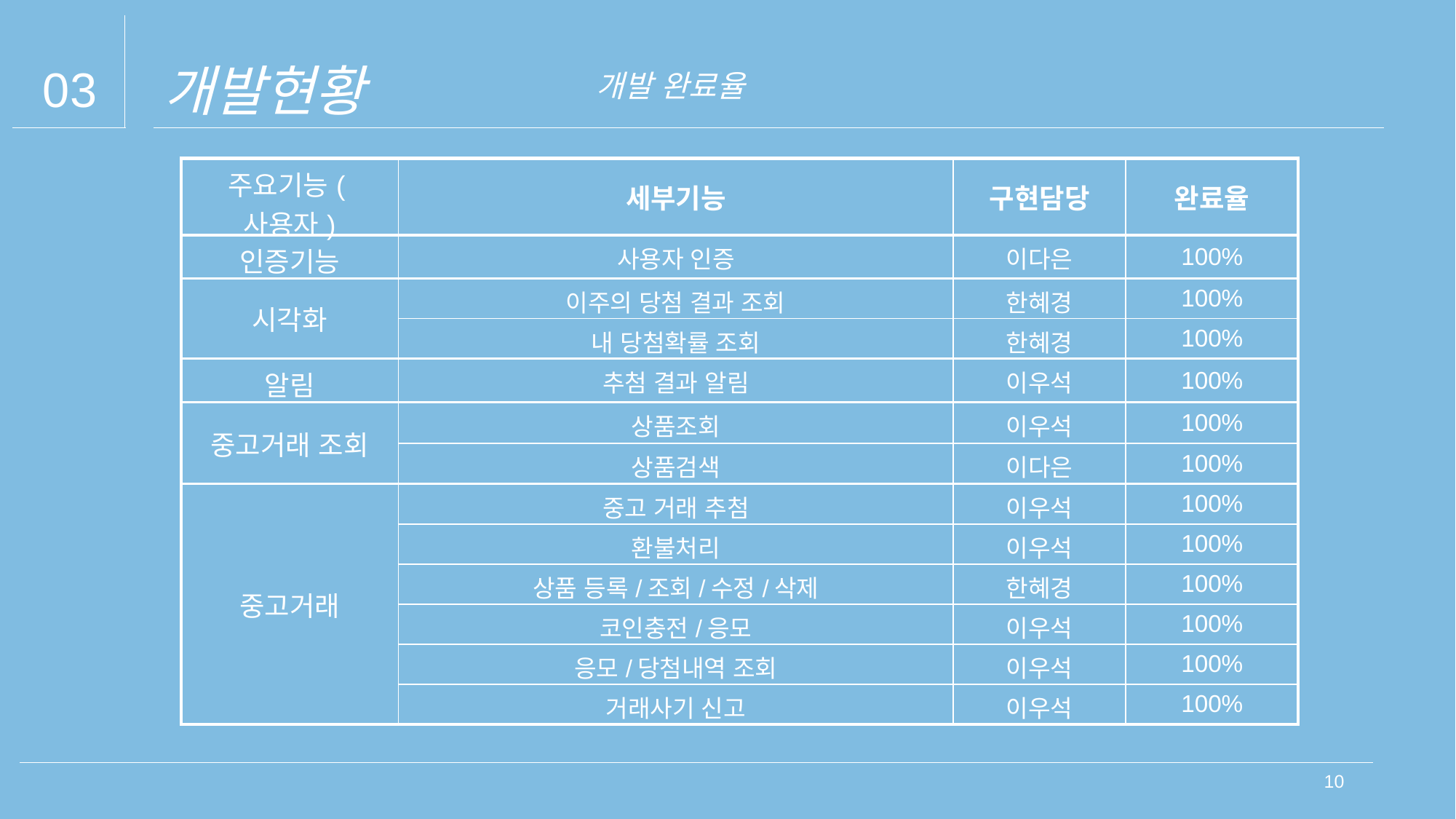

개발현황
03
개발 완료율
| 주요기능(사용자) | 세부기능 | 구현담당 | 완료율 |
| --- | --- | --- | --- |
| 인증기능 | 사용자 인증 | 이다은 | 100% |
| 시각화 | 이주의 당첨 결과 조회 | 한혜경 | 100% |
|  | 내 당첨확률 조회 | 한혜경 | 100% |
| 알림 | 추첨 결과 알림 | 이우석 | 100% |
| 중고거래 조회 | 상품조회 | 이우석 | 100% |
|  | 상품검색 | 이다은 | 100% |
| 중고거래 | 중고 거래 추첨 | 이우석 | 100% |
|  | 환불처리 | 이우석 | 100% |
|  | 상품 등록/조회/수정/삭제 | 한혜경 | 100% |
|  | 코인충전/응모 | 이우석 | 100% |
|  | 응모/당첨내역 조회 | 이우석 | 100% |
|  | 거래사기 신고 | 이우석 | 100% |
10